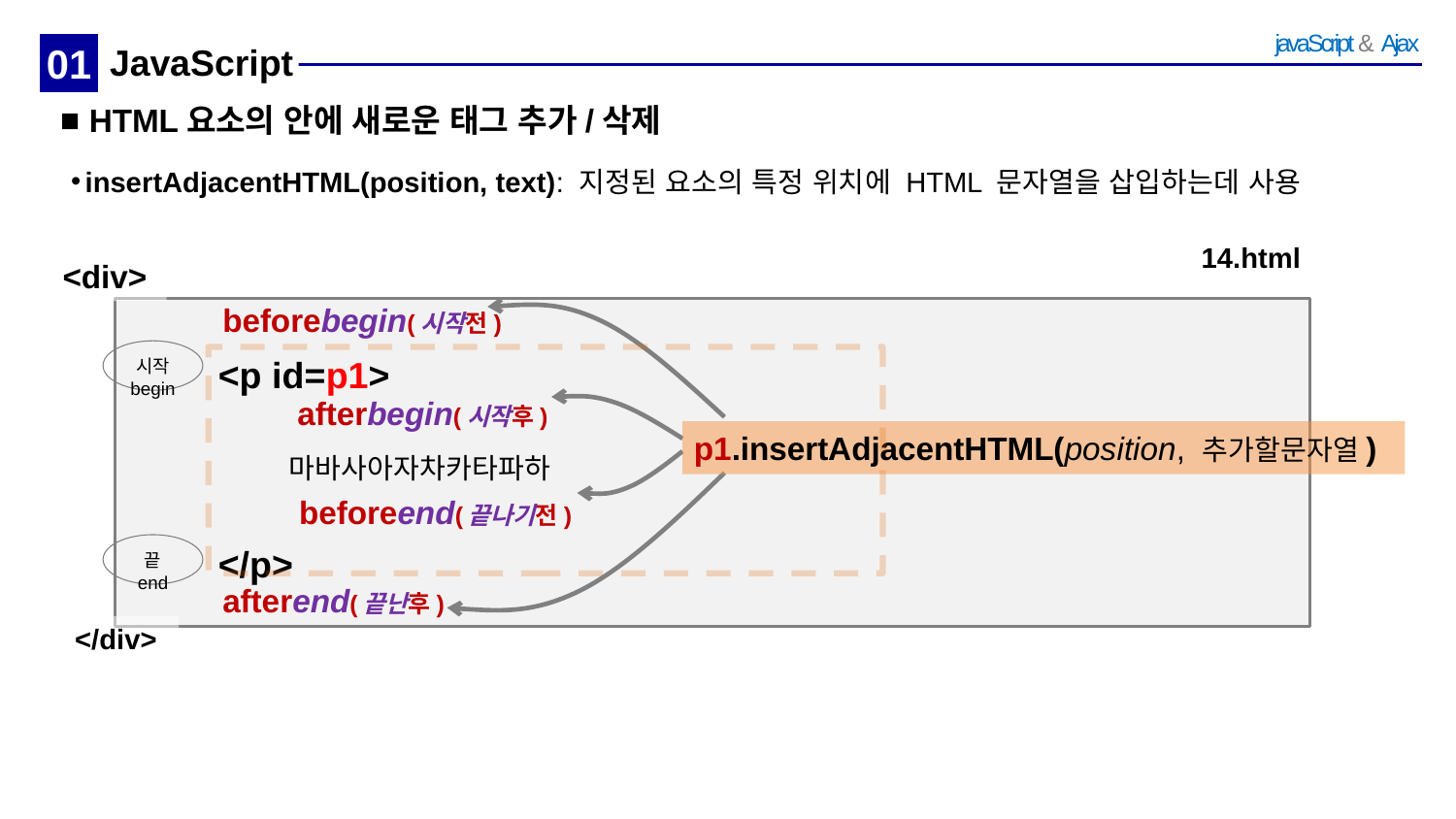

01
# JavaScript
HTML요소의 안에 새로운 태그 추가/삭제
insertAdjacentHTML(position, text): 지정된 요소의 특정 위치에 HTML 문자열을 삽입하는데 사용
14.html
<div>

<p id=p1>

        마바사아자차카타파하

</p>

beforebegin(시작전)

시작
begin

afterbegin(시작후)

p1.insertAdjacentHTML(position, 추가할문자열)

beforeend(끝나기전)
끝
end
afterend(끝난후)
</div>